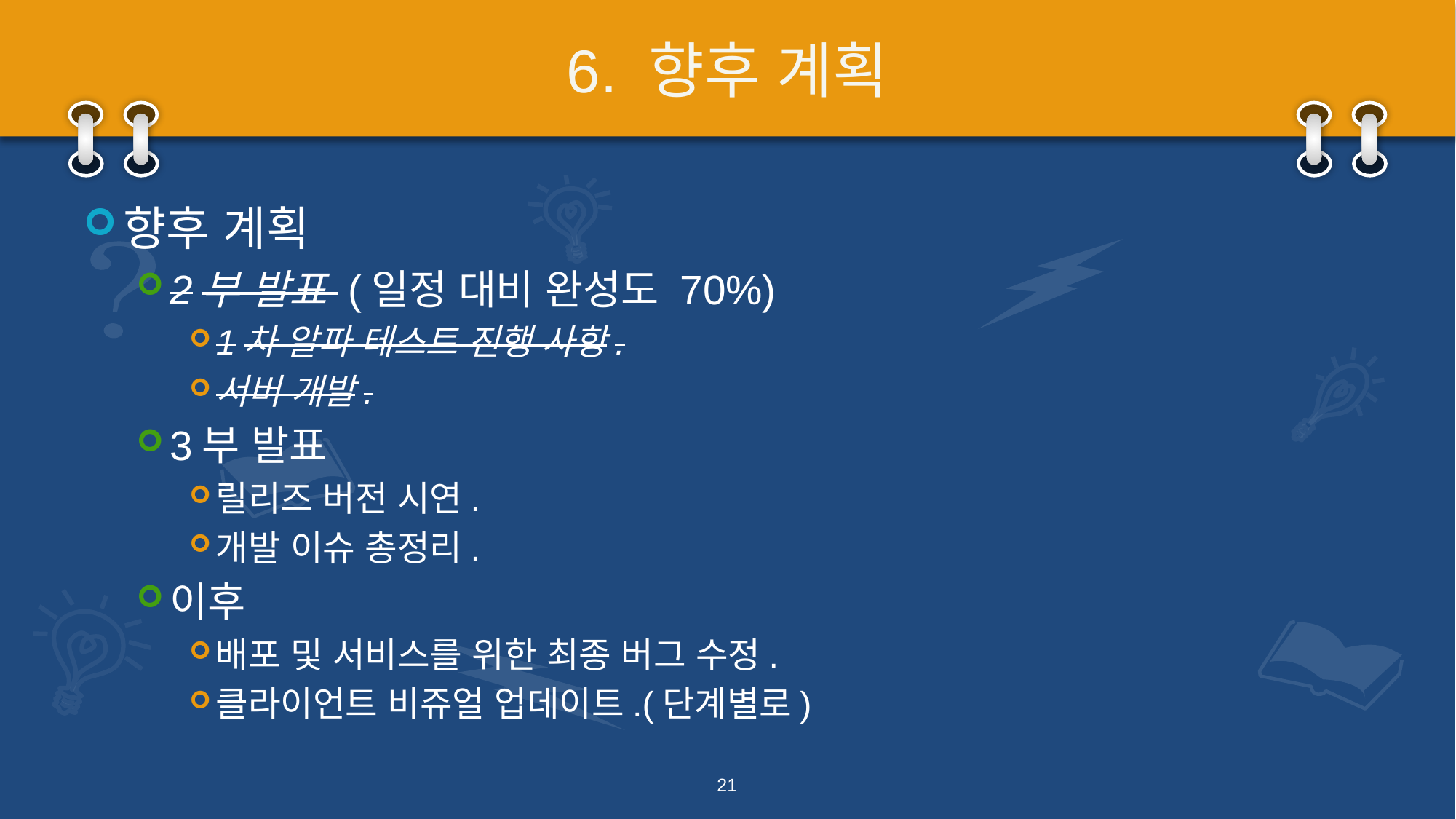

# 6. 향후 계획
향후 계획
2부 발표 (일정 대비 완성도 70%)
1차 알파 테스트 진행 사항.
서버 개발.
3부 발표
릴리즈 버전 시연.
개발 이슈 총정리.
이후
배포 및 서비스를 위한 최종 버그 수정.
클라이언트 비쥬얼 업데이트.(단계별로)
21